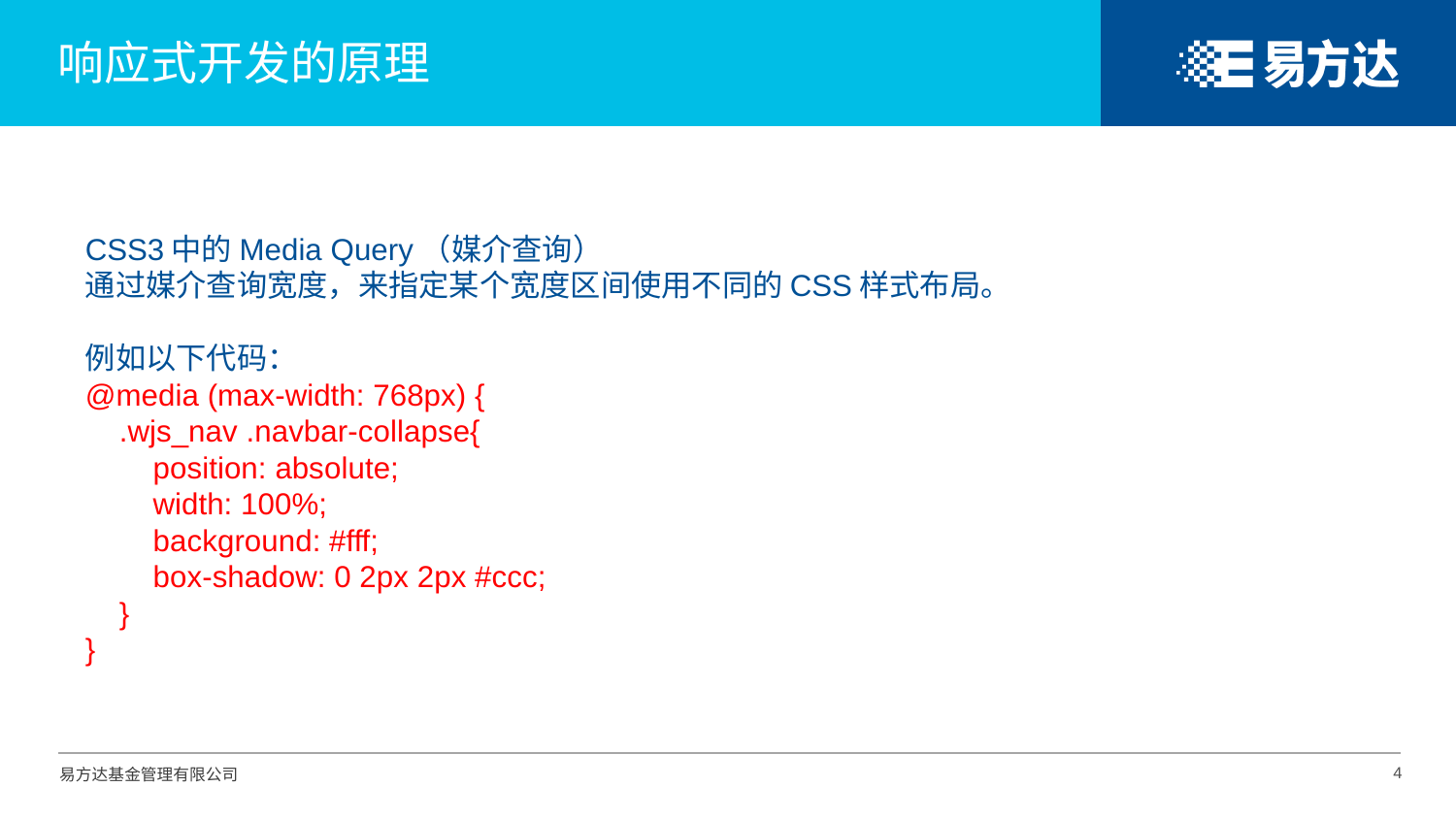

# 响应式开发的原理
CSS3中的Media Query（媒介查询）
通过媒介查询宽度，来指定某个宽度区间使用不同的CSS样式布局。

例如以下代码：
@media (max-width: 768px) {
    .wjs_nav .navbar-collapse{
        position: absolute;
        width: 100%;
        background: #fff;
        box-shadow: 0 2px 2px #ccc;
    }
}